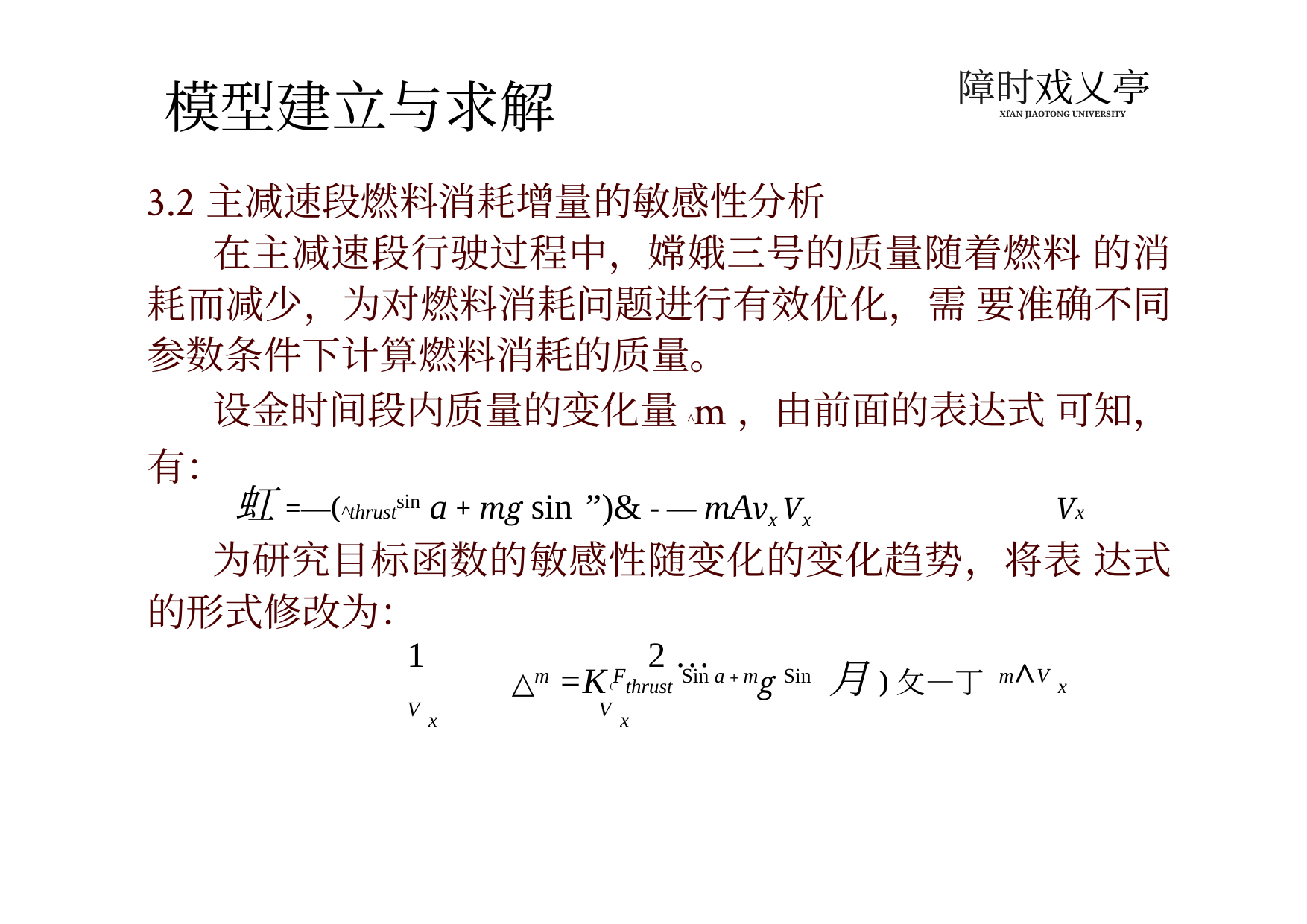

障时戏乂亭
XfAN JIAOTONG UNIVERSITY
模型建立与求解
3.2主减速段燃料消耗增量的敏感性分析
在主减速段行驶过程中，嫦娥三号的质量随着燃料 的消耗而减少，为对燃料消耗问题进行有效优化，需 要准确不同参数条件下计算燃料消耗的质量。
设金时间段内质量的变化量^m，由前面的表达式 可知，有：
虹=—(^thrustsin a + mg sin ”)& - — mAvx Vx                                Vx
为研究目标函数的敏感性随变化的变化趋势，将表 达式的形式修改为：
1                         2 …
△m =K (Fthrust Sin a + mg Sin 月)攵—丁 m^V x
V x                                V x